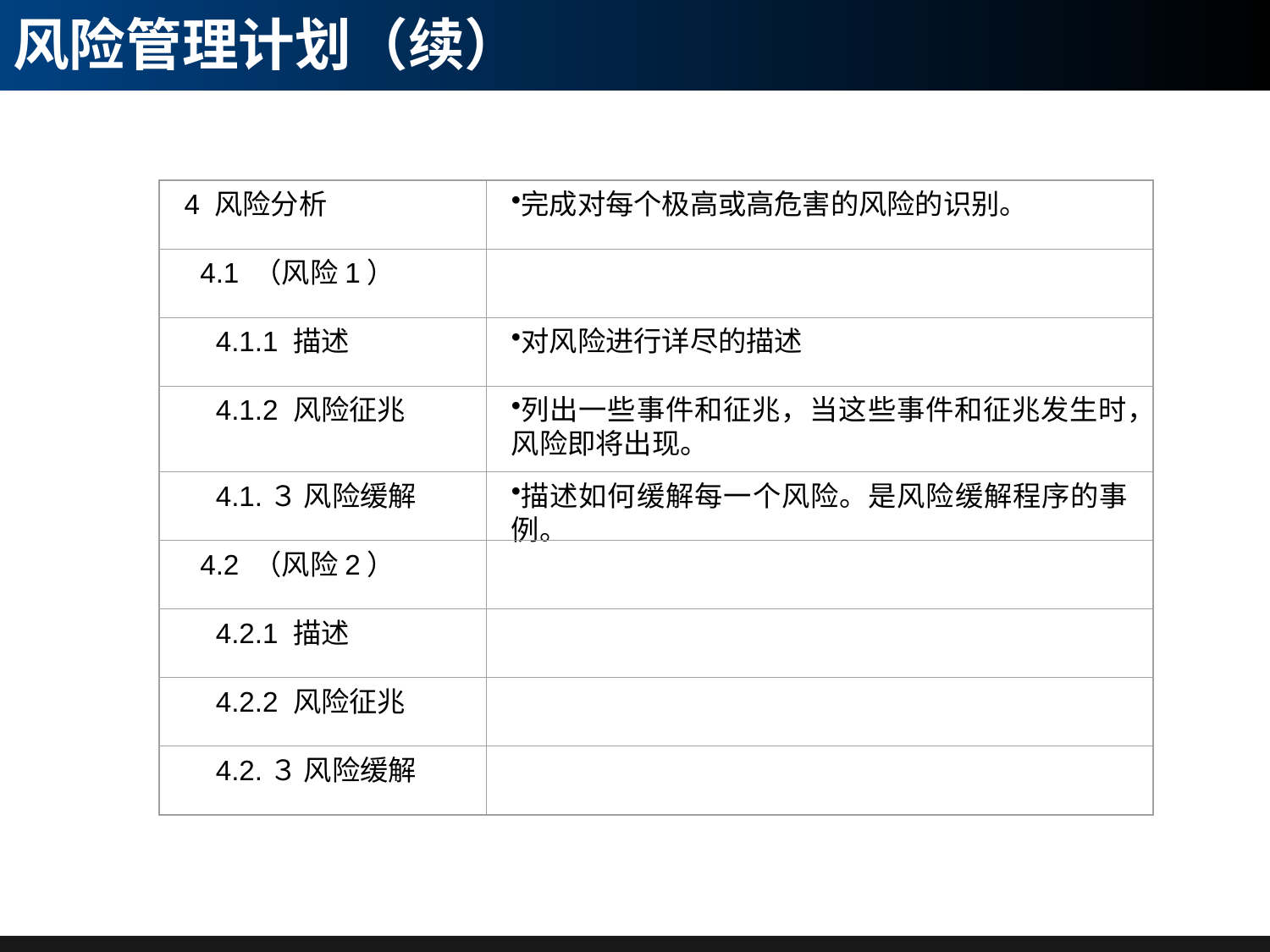

# 风险管理计划（续）

4 风险分析

完成对每个极高或高危害的风险的识别。

  4.1 （风险1）

    4.1.1 描述

对风险进行详尽的描述

    4.1.2 风险征兆

列出一些事件和征兆，当这些事件和征兆发生时，风险即将出现。

    4.1.３ 风险缓解

描述如何缓解每一个风险。是风险缓解程序的事例。

  4.2 （风险2）

    4.2.1 描述

    4.2.2 风险征兆

    4.2.３ 风险缓解